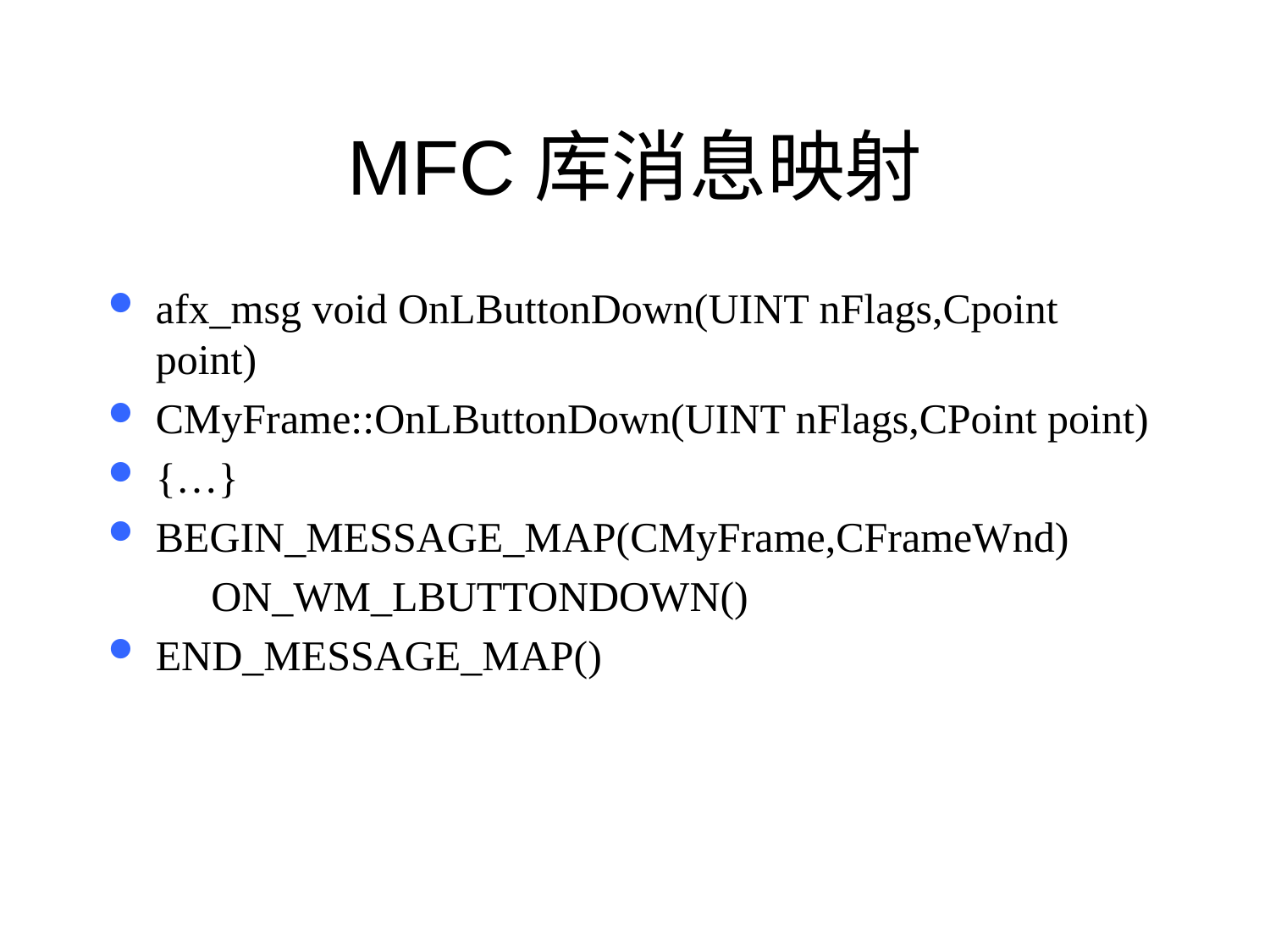

# MFC库消息映射
afx_msg void OnLButtonDown(UINT nFlags,Cpoint point)
CMyFrame::OnLButtonDown(UINT nFlags,CPoint point)
{…}
BEGIN_MESSAGE_MAP(CMyFrame,CFrameWnd)
ON_WM_LBUTTONDOWN()
END_MESSAGE_MAP()
23